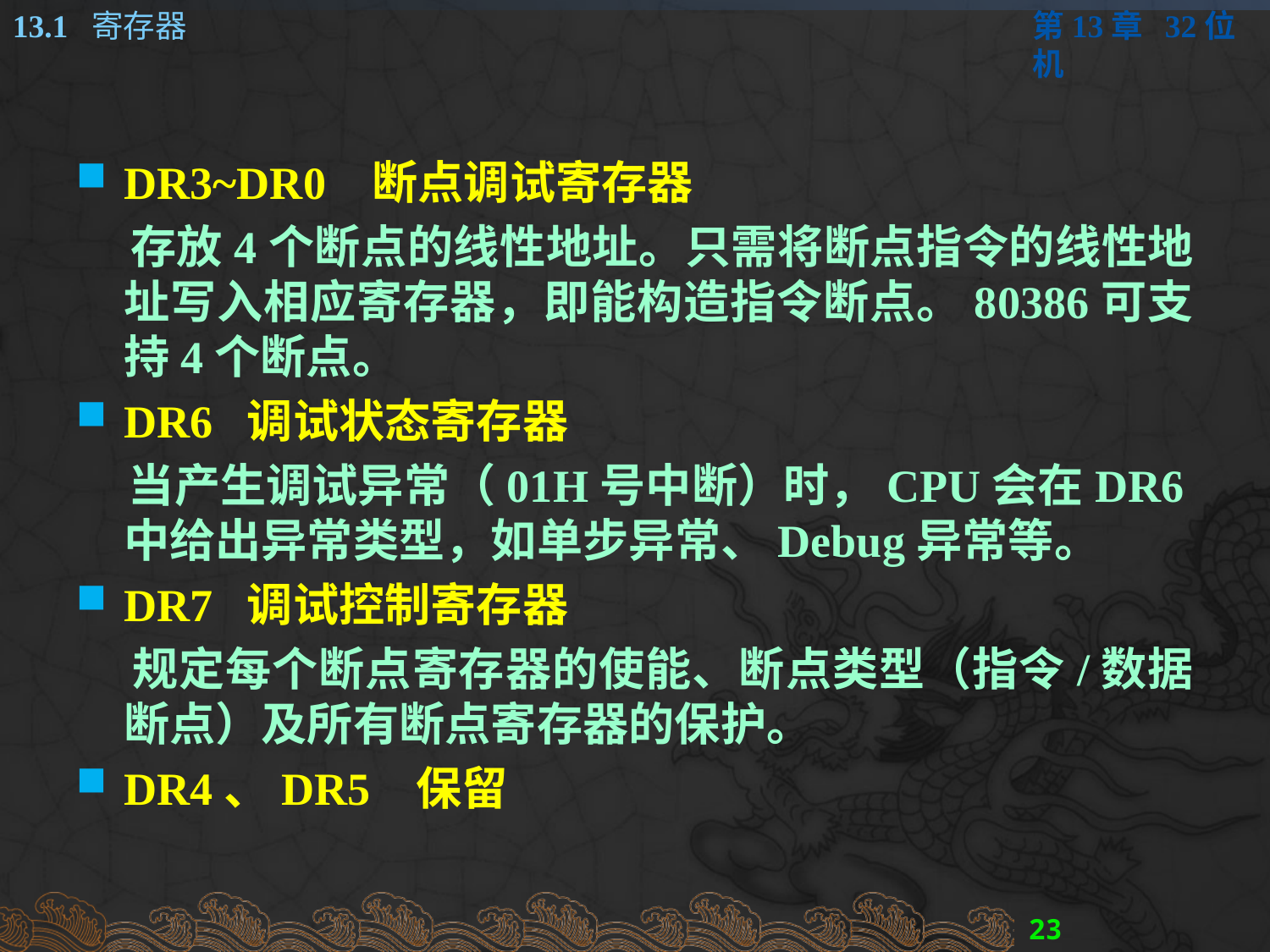

DR3~DR0   断点调试寄存器
    存放4个断点的线性地址。只需将断点指令的线性地址写入相应寄存器，即能构造指令断点。80386可支持4个断点。
DR6  调试状态寄存器
    当产生调试异常（01H号中断）时，CPU会在DR6中给出异常类型，如单步异常、Debug异常等。
DR7  调试控制寄存器
    规定每个断点寄存器的使能、断点类型（指令/数据断点）及所有断点寄存器的保护。
DR4、DR5   保留